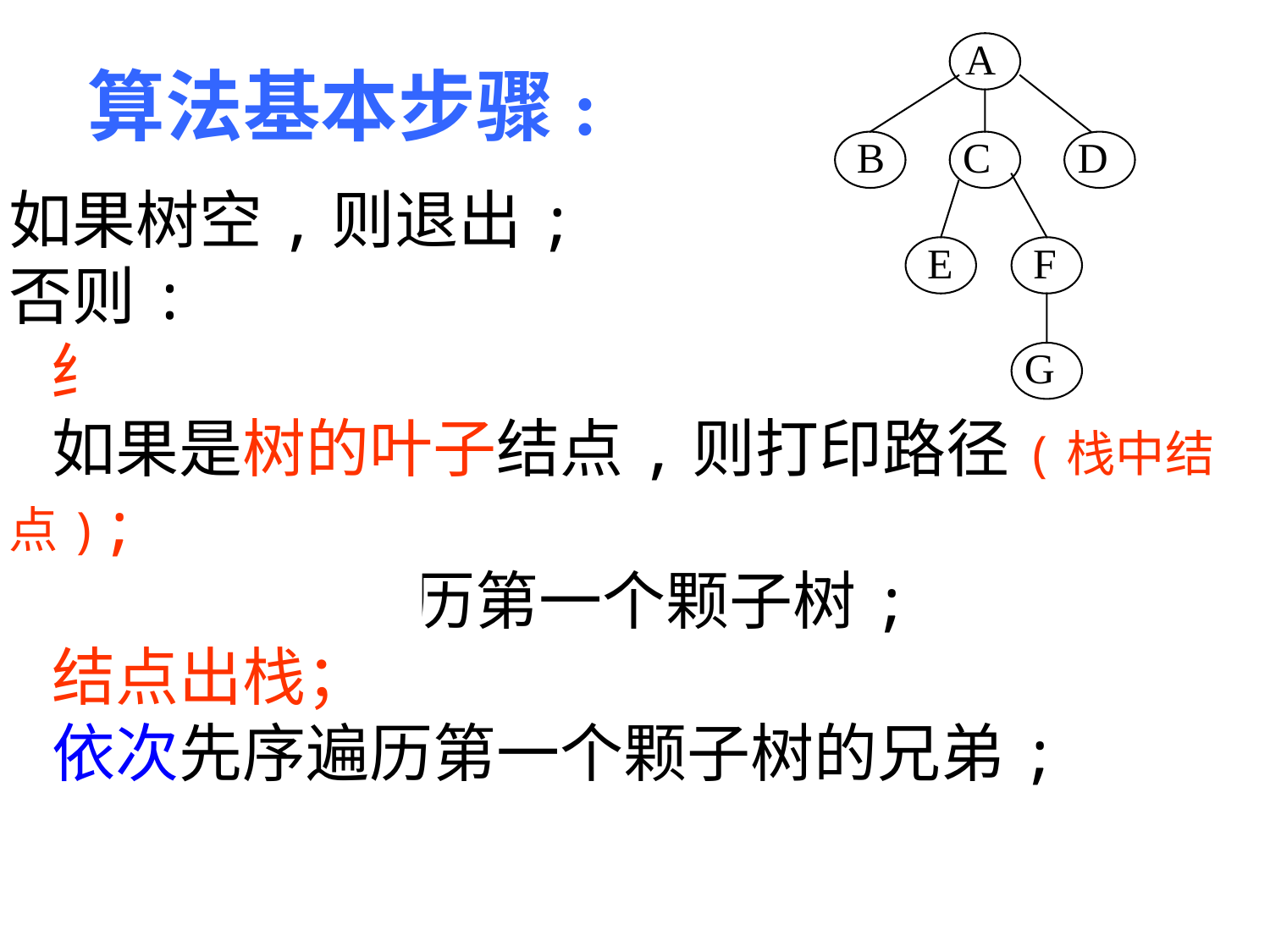

A

B
C
D

E
F

G

 算法基本步骤:
如果树空,则退出;
否则:
  结点进栈,
  如果是树的叶子结点,则打印路径(栈中结点);
     否则先序遍历第一个颗子树;
  结点出栈；
  依次先序遍历第一个颗子树的兄弟;